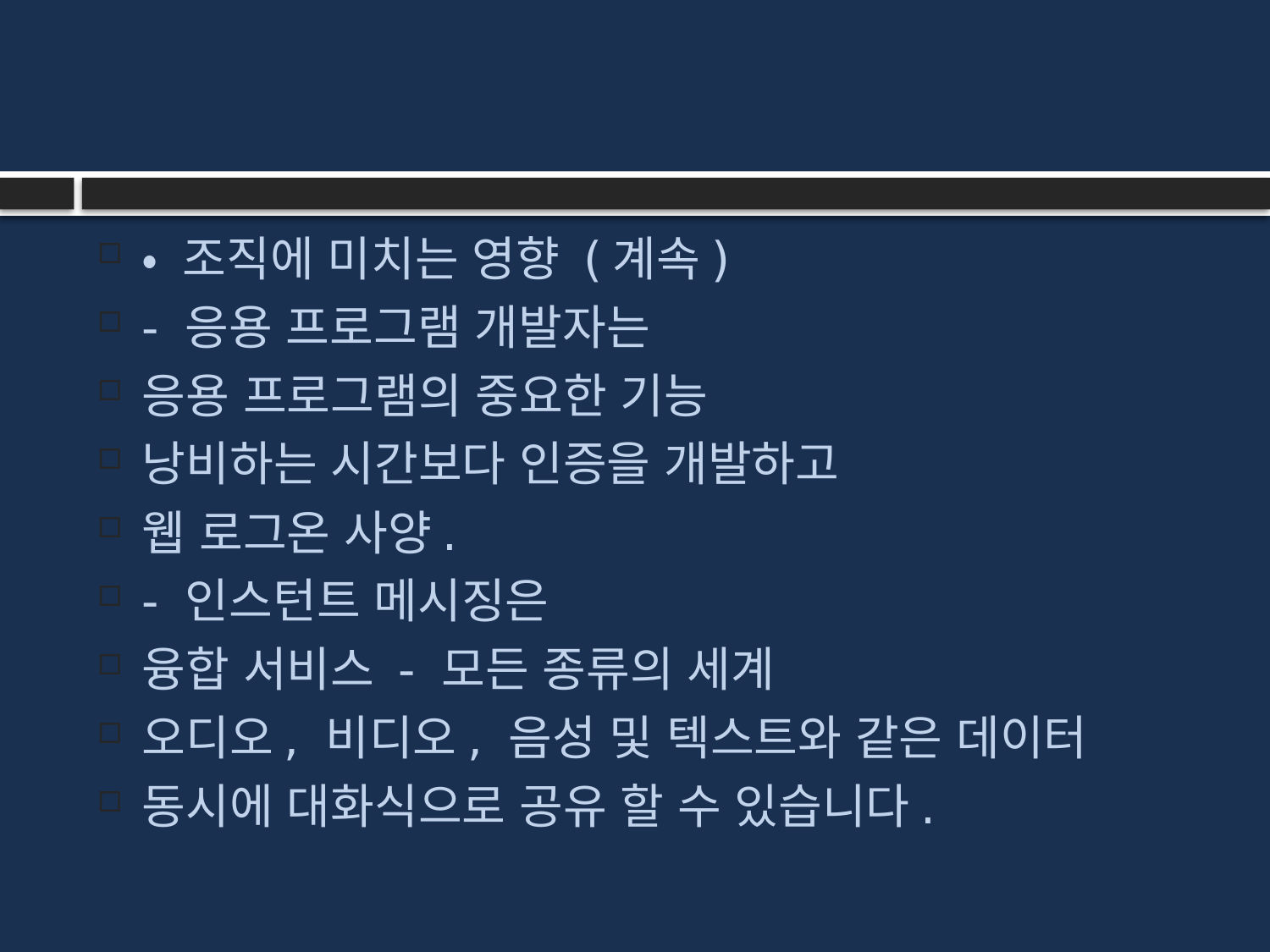

#
• 조직에 미치는 영향 (계속)
- 응용 프로그램 개발자는
응용 프로그램의 중요한 기능
낭비하는 시간보다 인증을 개발하고
웹 로그온 사양.
- 인스턴트 메시징은
융합 서비스 - 모든 종류의 세계
오디오, 비디오, 음성 및 텍스트와 같은 데이터
동시에 대화식으로 공유 할 수 있습니다.